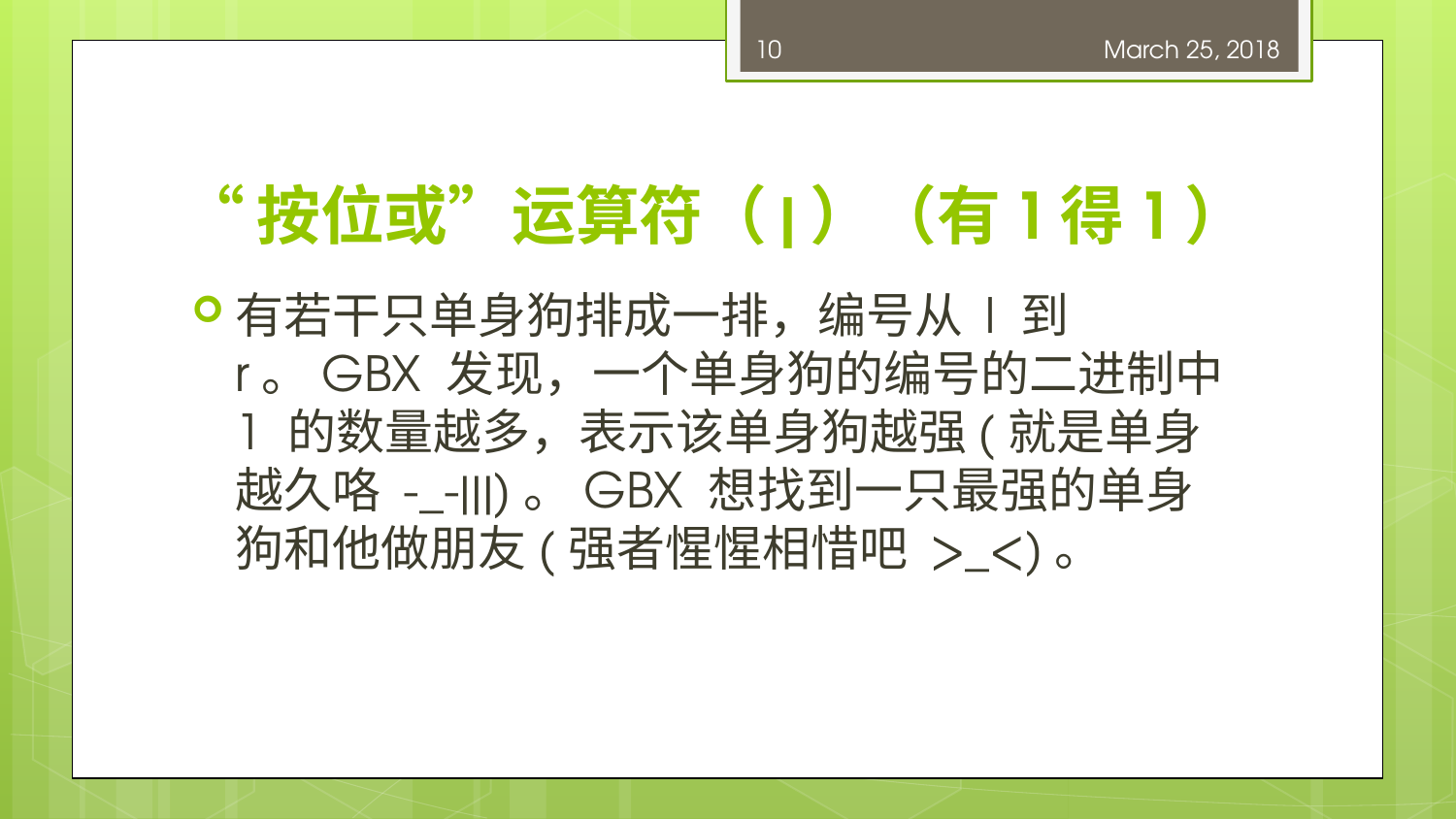

10
March 25, 2018
# “按位或”运算符（|）（有1得1）
有若干只单身狗排成一排，编号从 l 到 r。GBX 发现，一个单身狗的编号的二进制中 1 的数量越多，表示该单身狗越强(就是单身越久咯 -_-|||)。GBX 想找到一只最强的单身狗和他做朋友(强者惺惺相惜吧 >_<)。